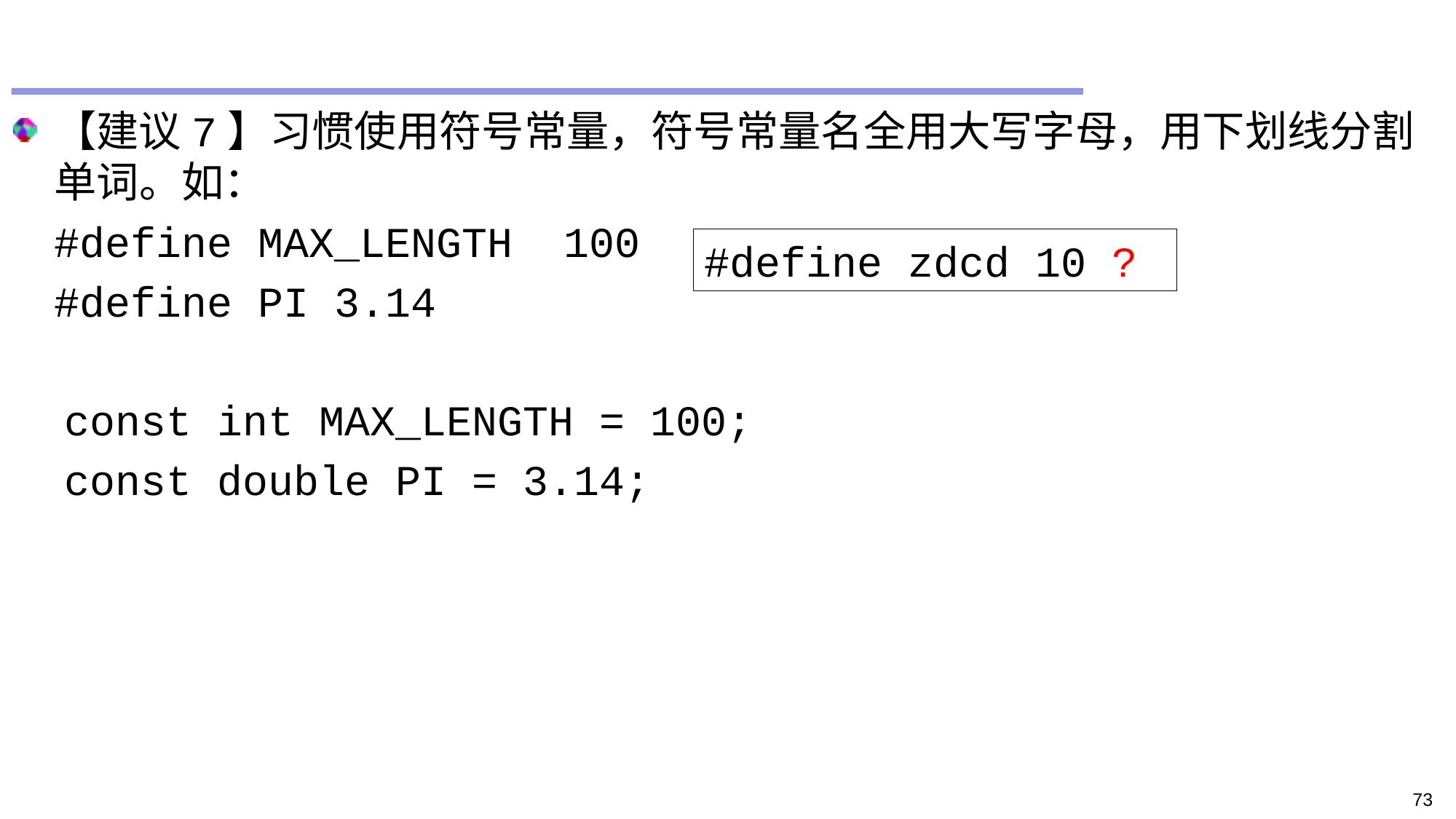

#
【建议7】习惯使用符号常量，符号常量名全用大写字母，用下划线分割单词。如：
	#define MAX_LENGTH  100
	#define PI 3.14

  const int MAX_LENGTH = 100;
  const double PI = 3.14;

#define zdcd 10 ?
73